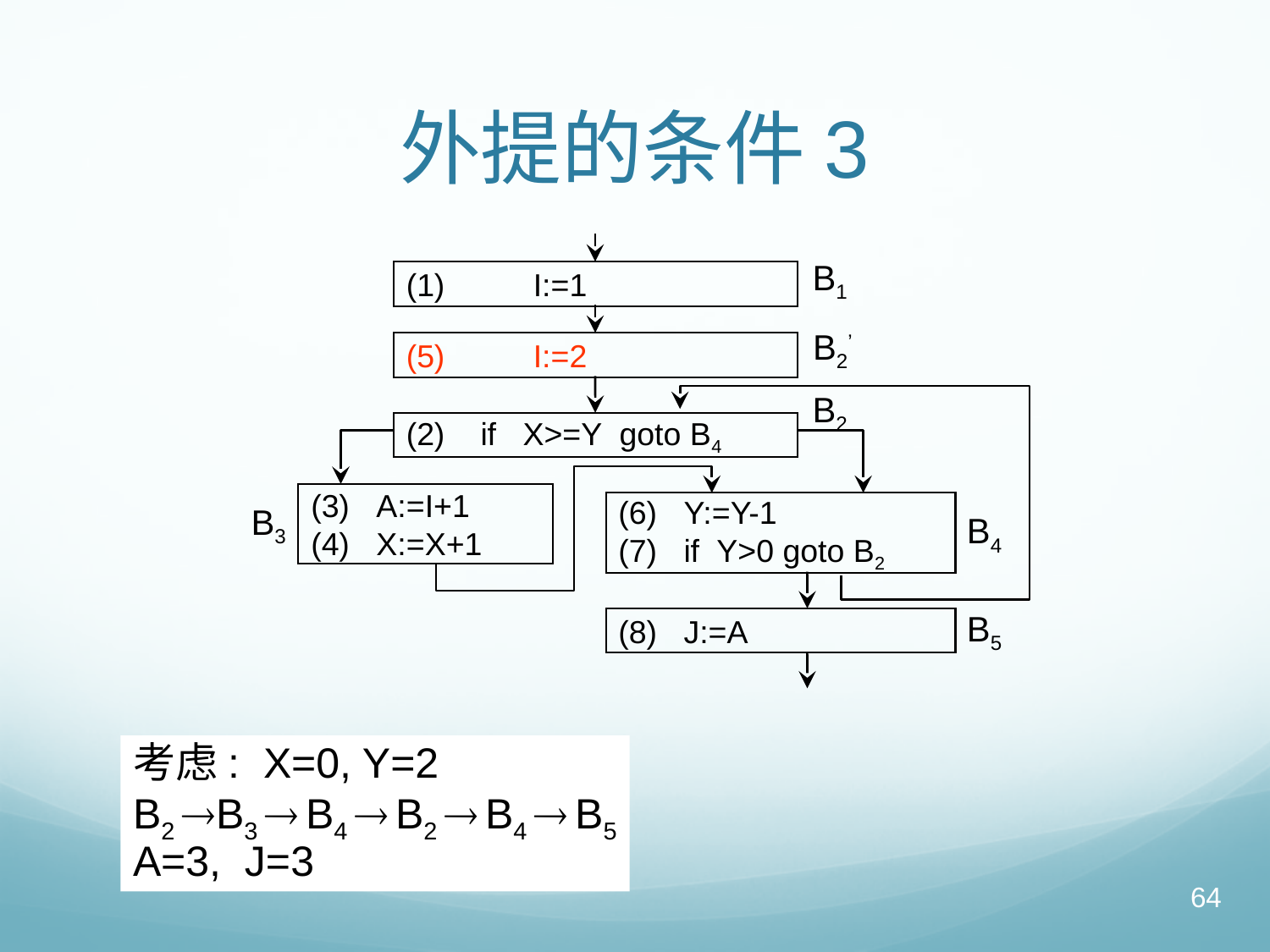

# 外提的条件3

B1
(1)	I:=1

B2’
(5)	I:=2

B2

(2)    if   X>=Y  goto B4

(3)   A:=I+1
(4)   X:=X+1
(6)   Y:=Y-1
(7)   if  Y>0 goto B2
B3
B4

B5
(8)   J:=A

考虑:  X=0, Y=2
B2 →B3 → B4 → B2 → B4 → B5
A=3,  J=3
64